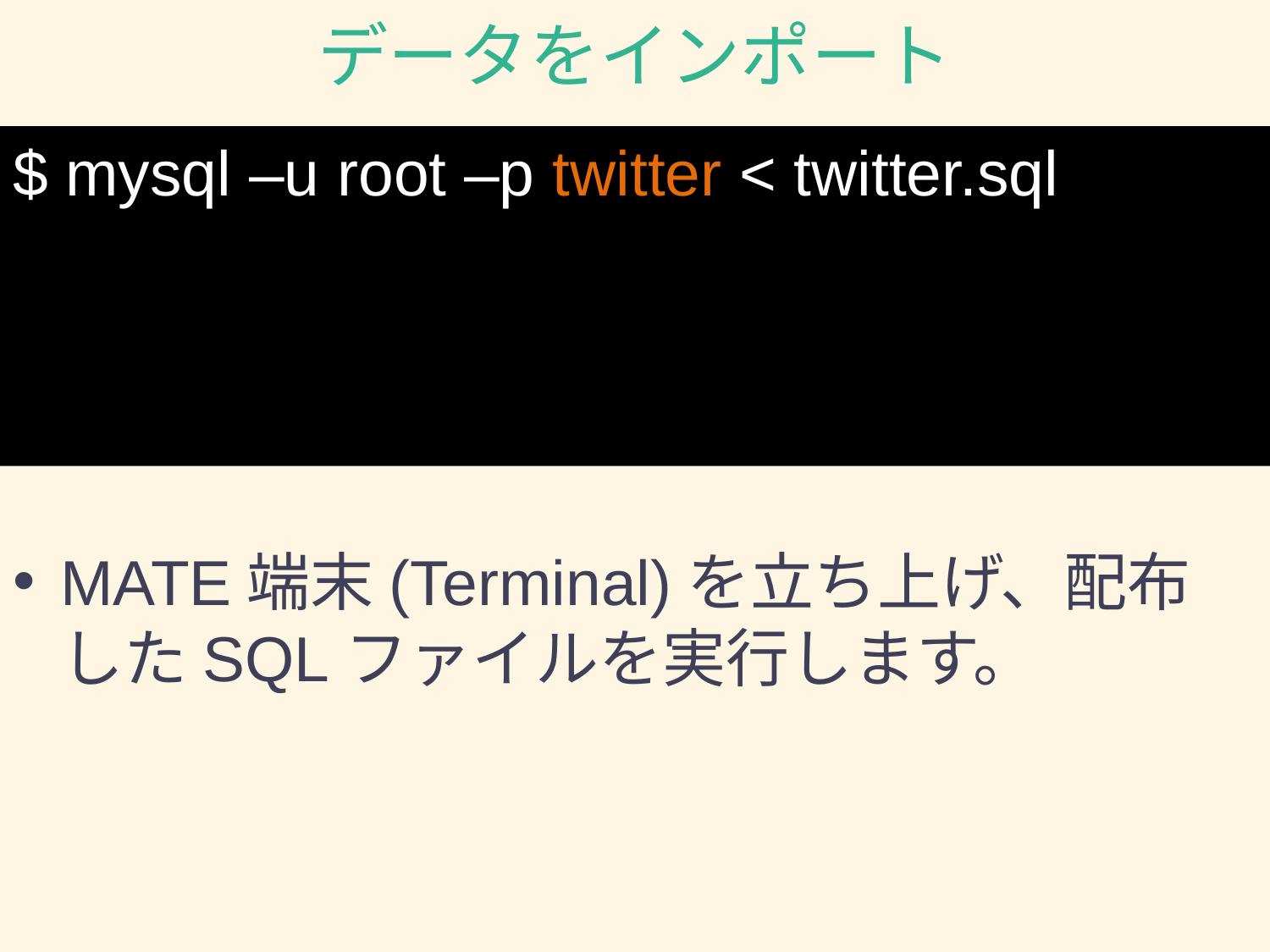

# データをインポート
$ mysql –u root –p twitter < twitter.sql

MATE端末(Terminal)を立ち上げ、配布したSQLファイルを実行します。